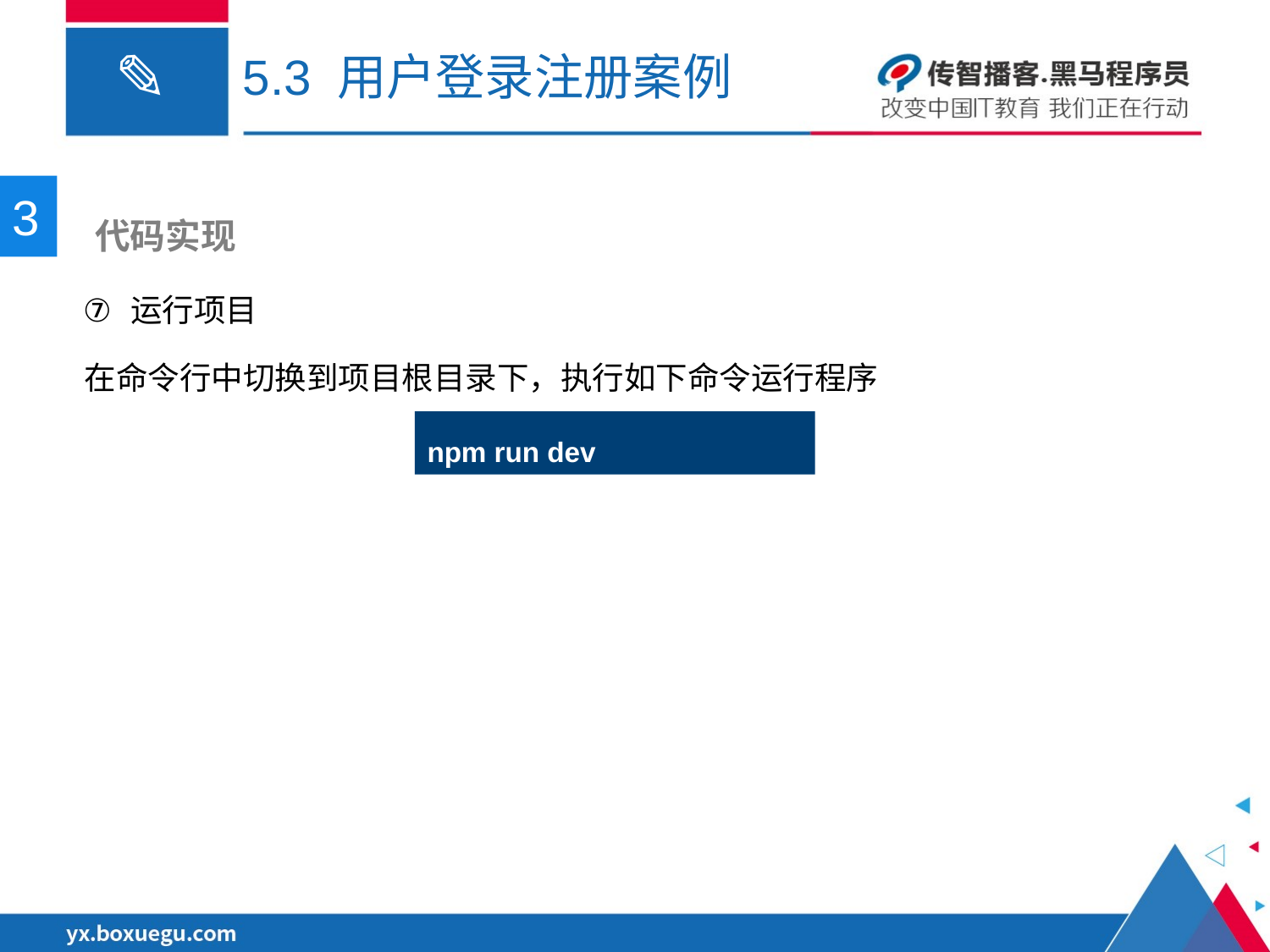

# 5.3 用户登录注册案例

3
  代码实现
运行项目
在命令行中切换到项目根目录下，执行如下命令运行程序
npm run dev